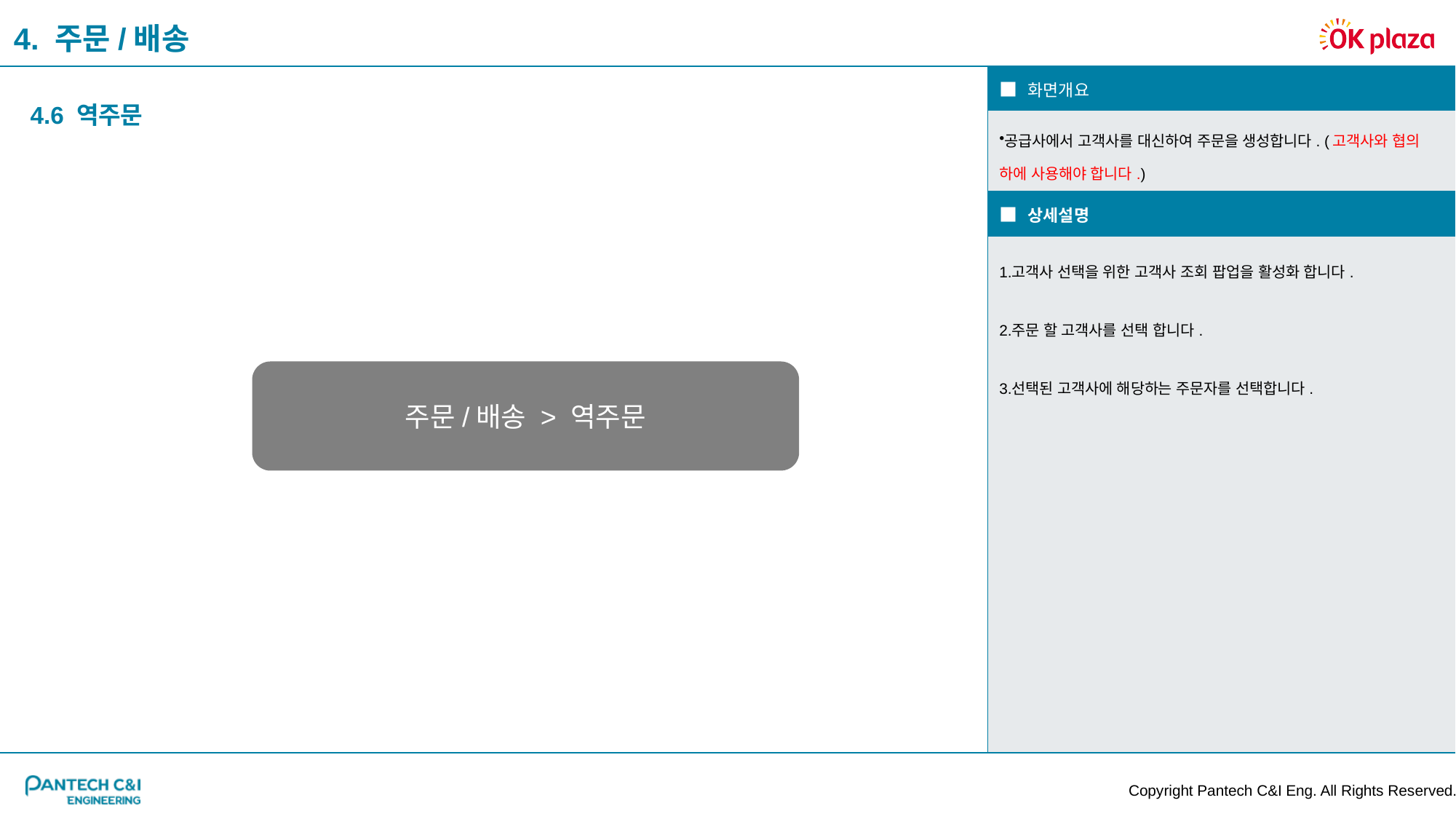

4. 주문/배송
| ■ 화면개요 |
| --- |
| 공급사에서 고객사를 대신하여 주문을 생성합니다. (고객사와 협의 하에 사용해야 합니다.) |
| ■ 상세설명 |
| 고객사 선택을 위한 고객사 조회 팝업을 활성화 합니다. 주문 할 고객사를 선택 합니다. 선택된 고객사에 해당하는 주문자를 선택합니다. |
4.6 역주문
주문/배송 > 역주문